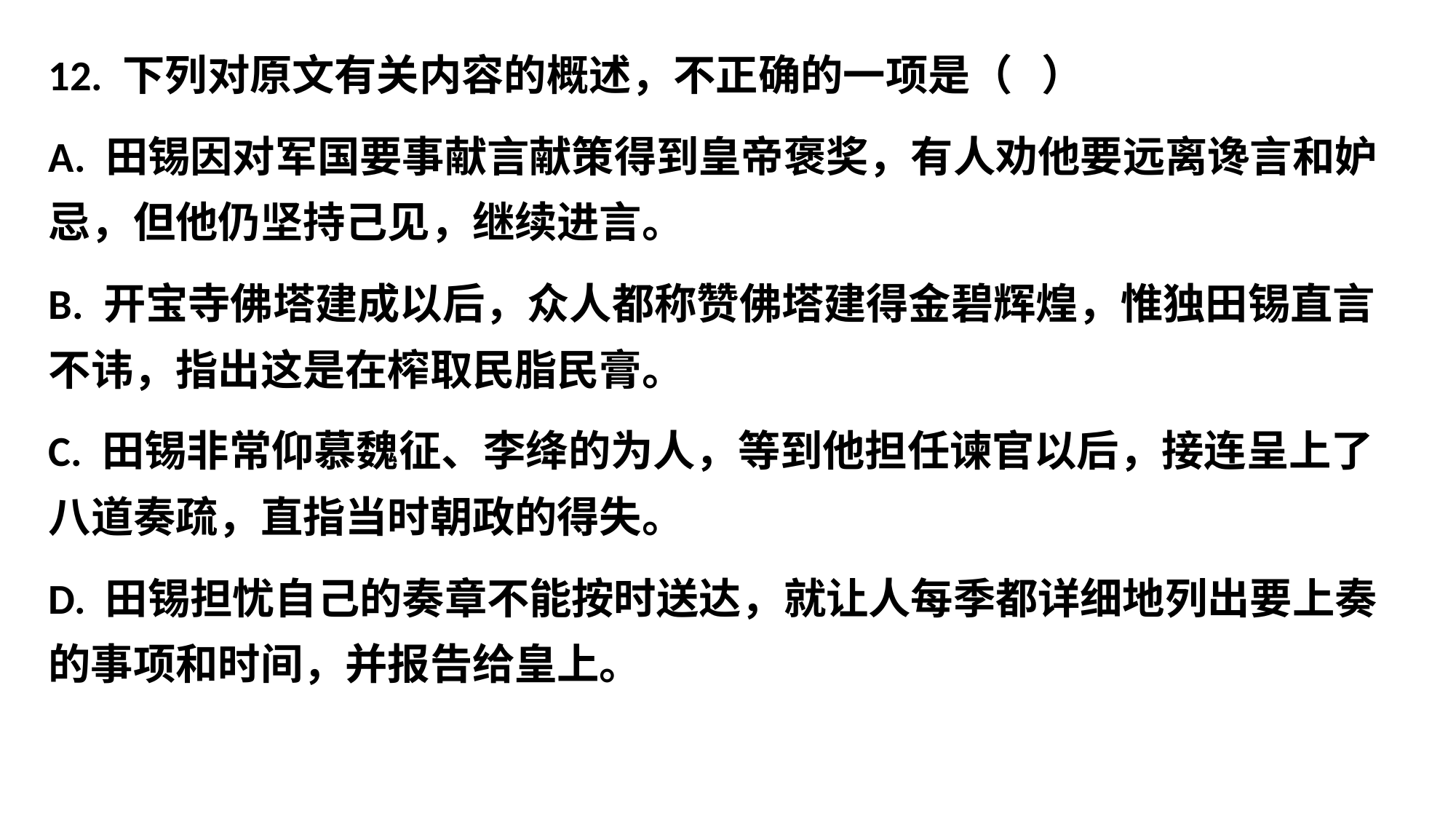

12. 下列对原文有关内容的概述，不正确的一项是（   ）
A. 田锡因对军国要事献言献策得到皇帝褒奖，有人劝他要远离谗言和妒忌，但他仍坚持己见，继续进言。
B. 开宝寺佛塔建成以后，众人都称赞佛塔建得金碧辉煌，惟独田锡直言不讳，指出这是在榨取民脂民膏。
C. 田锡非常仰慕魏征、李绛的为人，等到他担任谏官以后，接连呈上了八道奏疏，直指当时朝政的得失。
D. 田锡担忧自己的奏章不能按时送达，就让人每季都详细地列出要上奏的事项和时间，并报告给皇上。